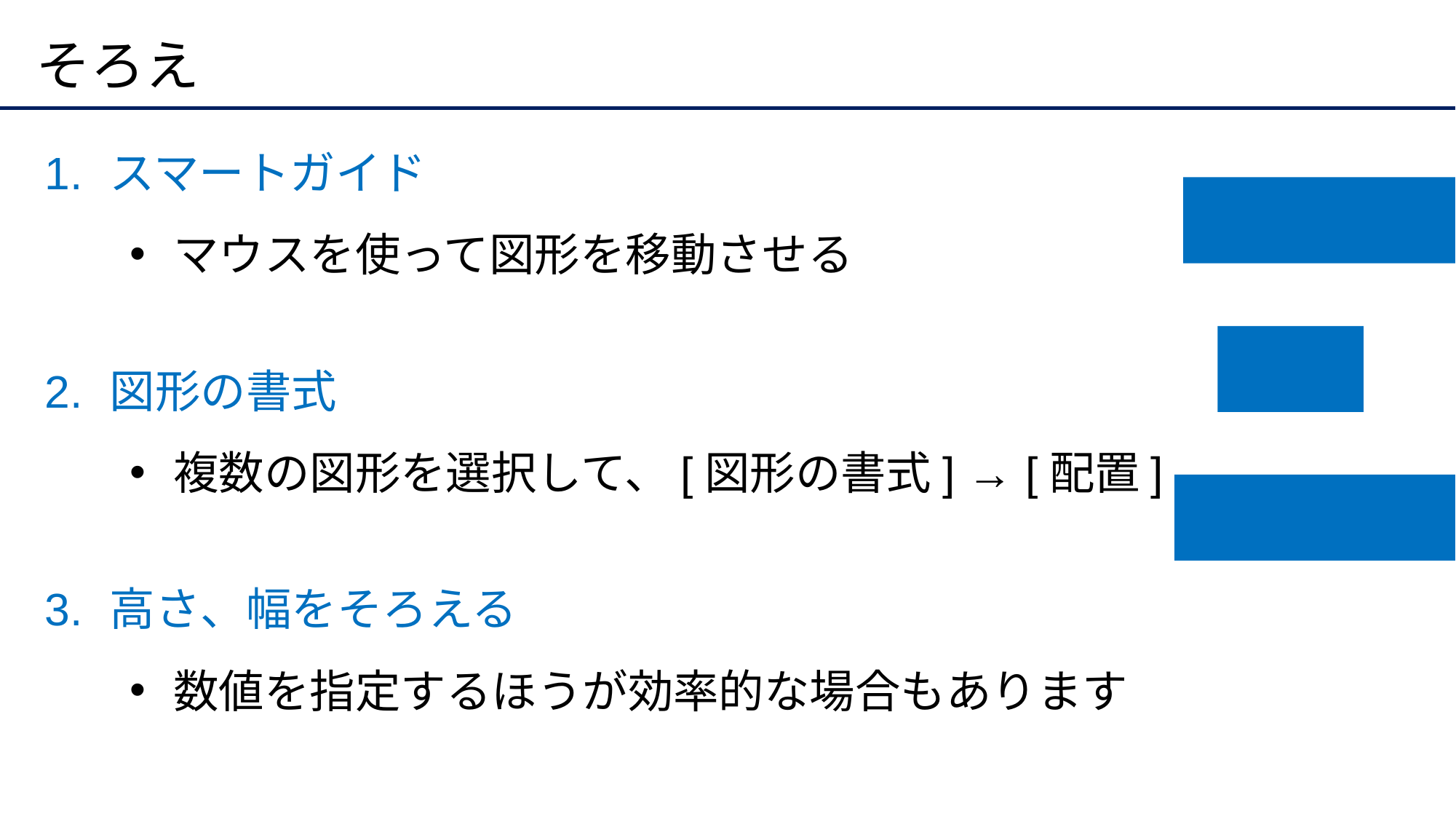

# そろえ
スマートガイド
マウスを使って図形を移動させる
図形の書式
複数の図形を選択して、[図形の書式] → [配置]
高さ、幅をそろえる
数値を指定するほうが効率的な場合もあります